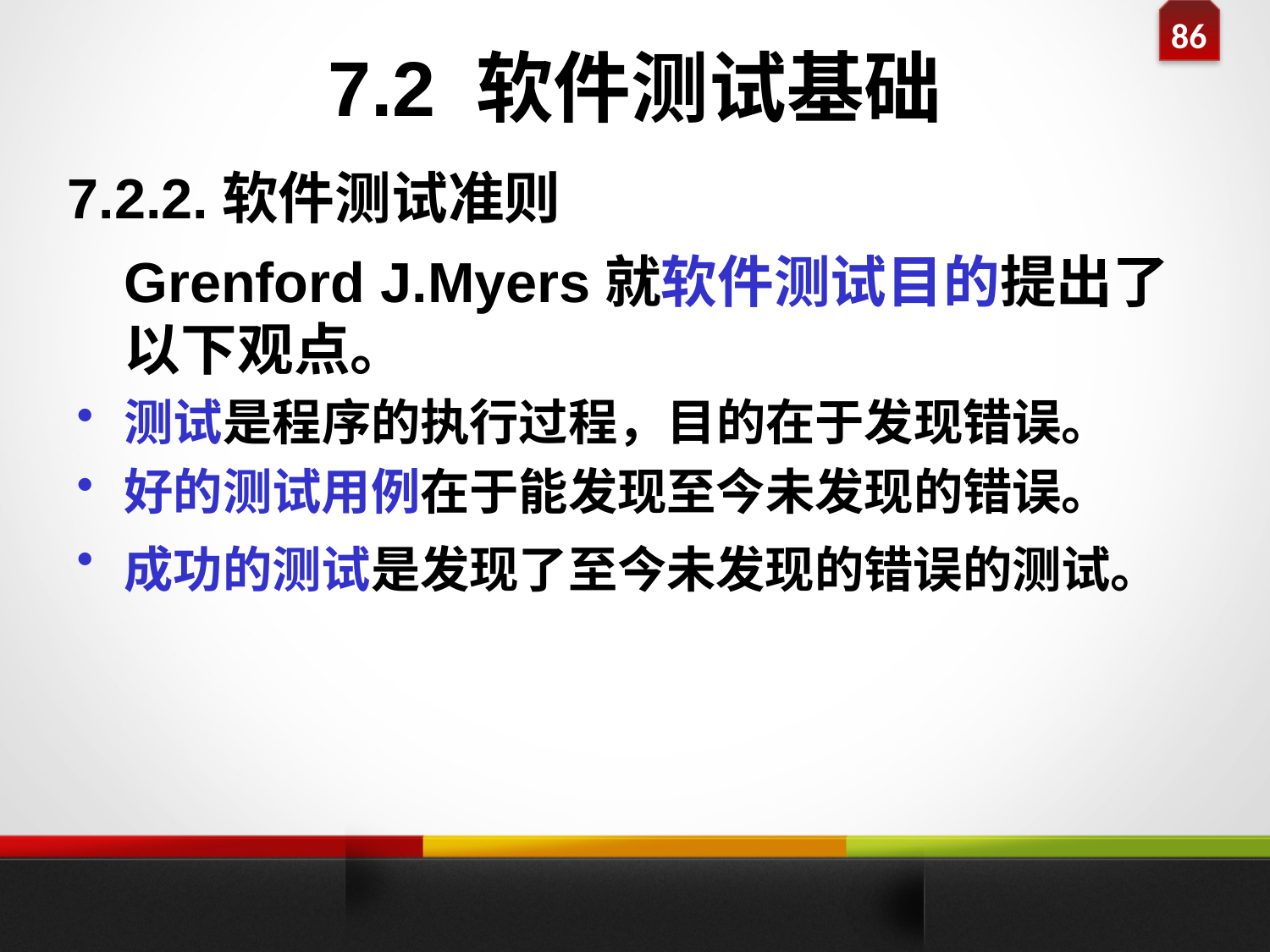

7.2 软件测试基础
#
7.2.2.软件测试准则
   Grenford J.Myers就软件测试目的提出了以下观点。
测试是程序的执行过程，目的在于发现错误。
好的测试用例在于能发现至今未发现的错误。
成功的测试是发现了至今未发现的错误的测试。